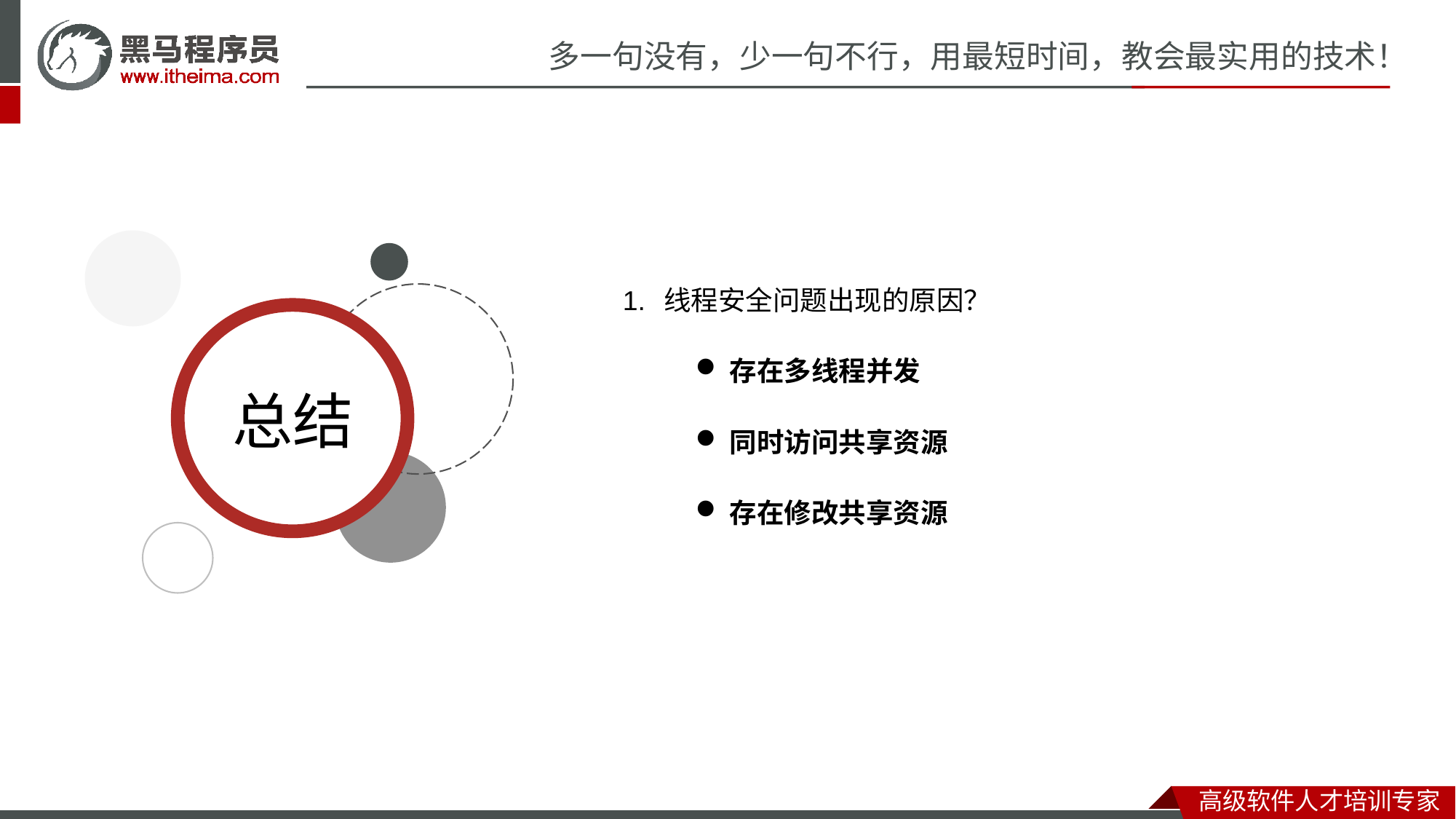

线程安全问题出现的原因？
存在多线程并发
同时访问共享资源
存在修改共享资源